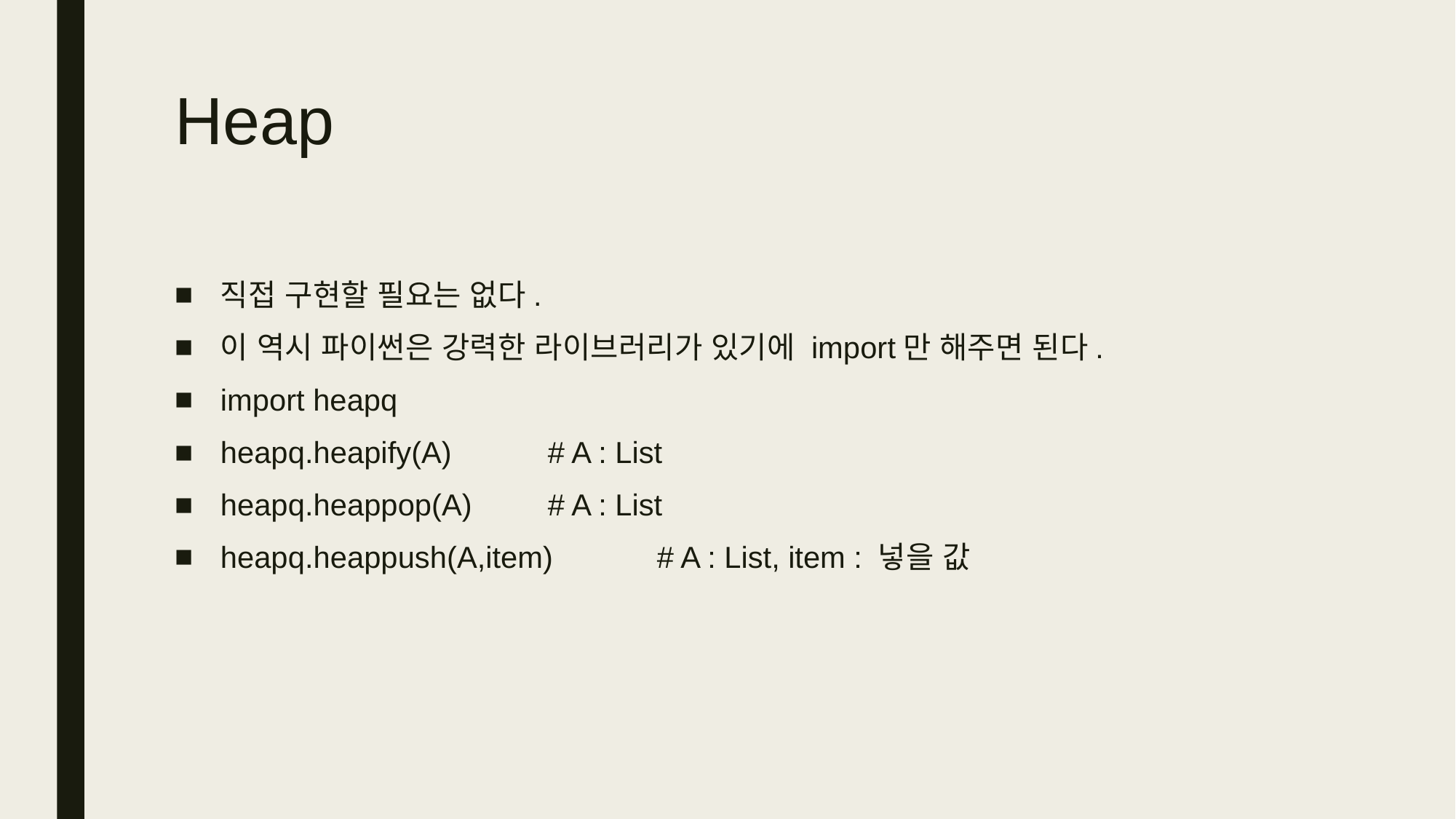

# Heap
직접 구현할 필요는 없다.
이 역시 파이썬은 강력한 라이브러리가 있기에 import만 해주면 된다.
import heapq
heapq.heapify(A)	# A : List
heapq.heappop(A)	# A : List
heapq.heappush(A,item)	# A : List, item : 넣을 값